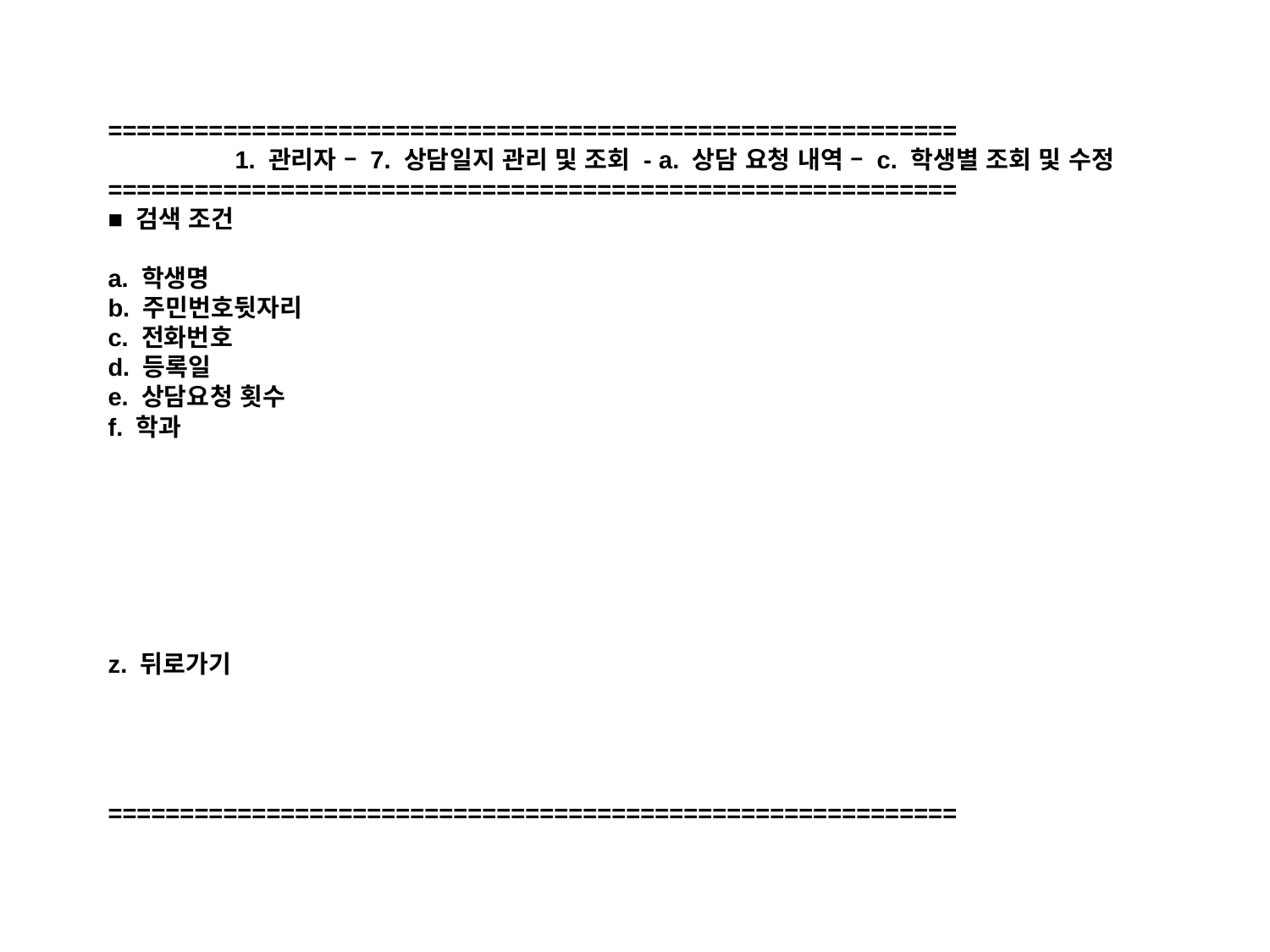

===========================================================
	1. 관리자 – 7. 상담일지 관리 및 조회 - a. 상담 요청 내역 – c. 학생별 조회 및 수정
===========================================================
■ 검색 조건
a. 학생명
b. 주민번호뒷자리
c. 전화번호
d. 등록일
e. 상담요청 횟수
f. 학과

z. 뒤로가기
===========================================================